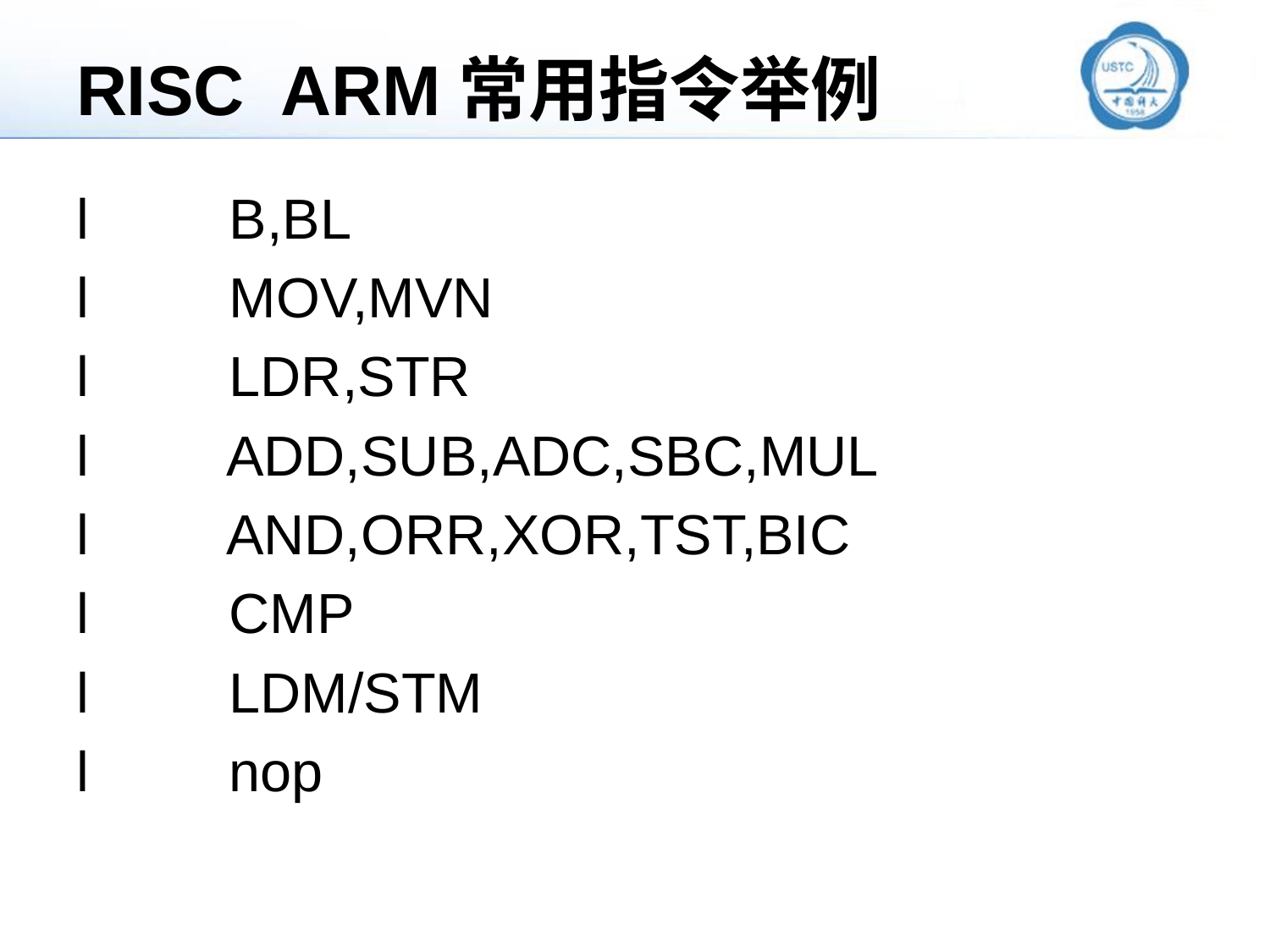

# RISC  ARM常用指令举例
l         B,BL
l         MOV,MVN
l         LDR,STR
l         ADD,SUB,ADC,SBC,MUL
l         AND,ORR,XOR,TST,BIC
l         CMP
l         LDM/STM
l         nop